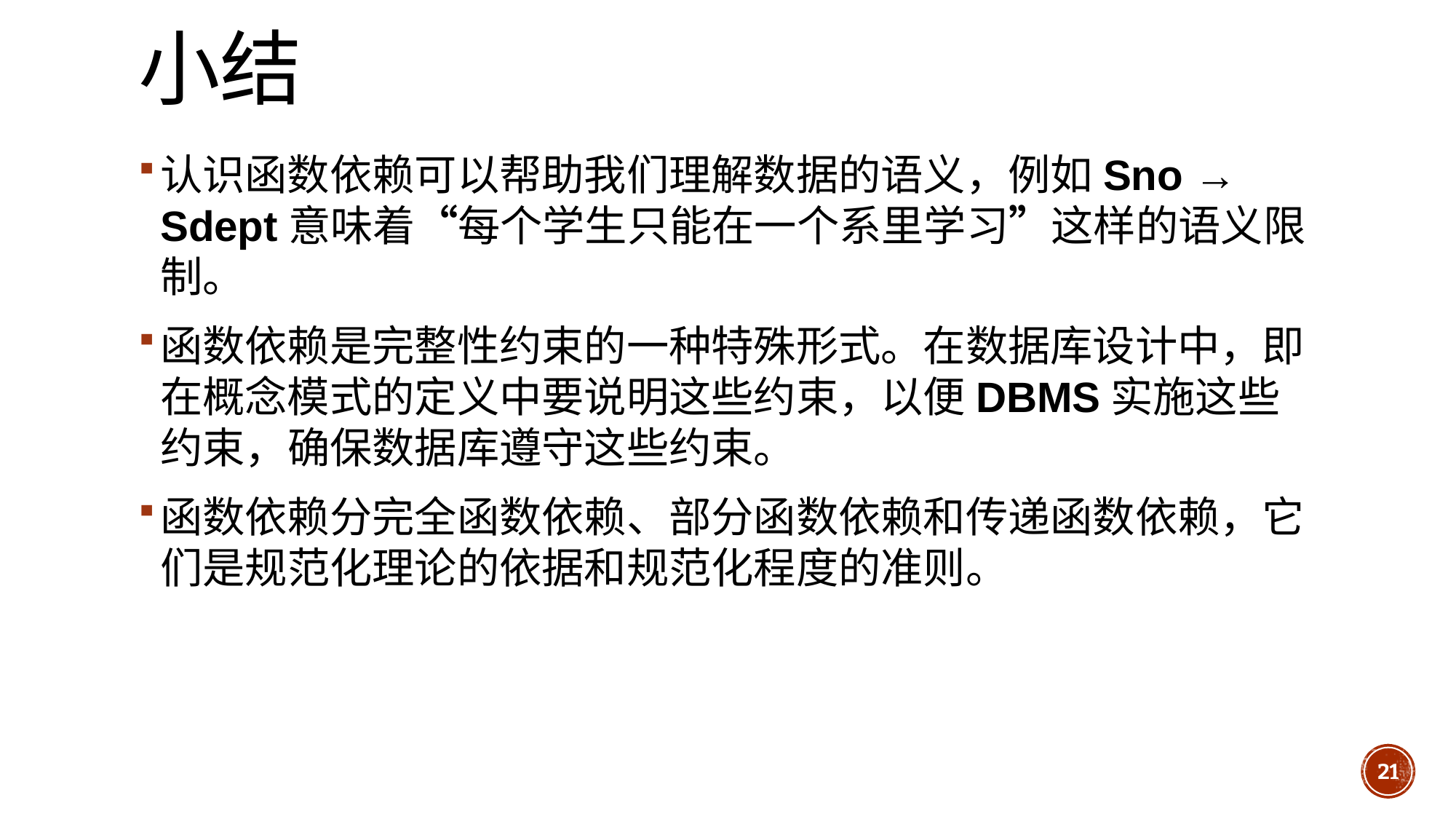

# 小结
认识函数依赖可以帮助我们理解数据的语义，例如Sno → Sdept意味着“每个学生只能在一个系里学习”这样的语义限制。
函数依赖是完整性约束的一种特殊形式。在数据库设计中，即在概念模式的定义中要说明这些约束，以便DBMS实施这些约束，确保数据库遵守这些约束。
函数依赖分完全函数依赖、部分函数依赖和传递函数依赖，它们是规范化理论的依据和规范化程度的准则。

21